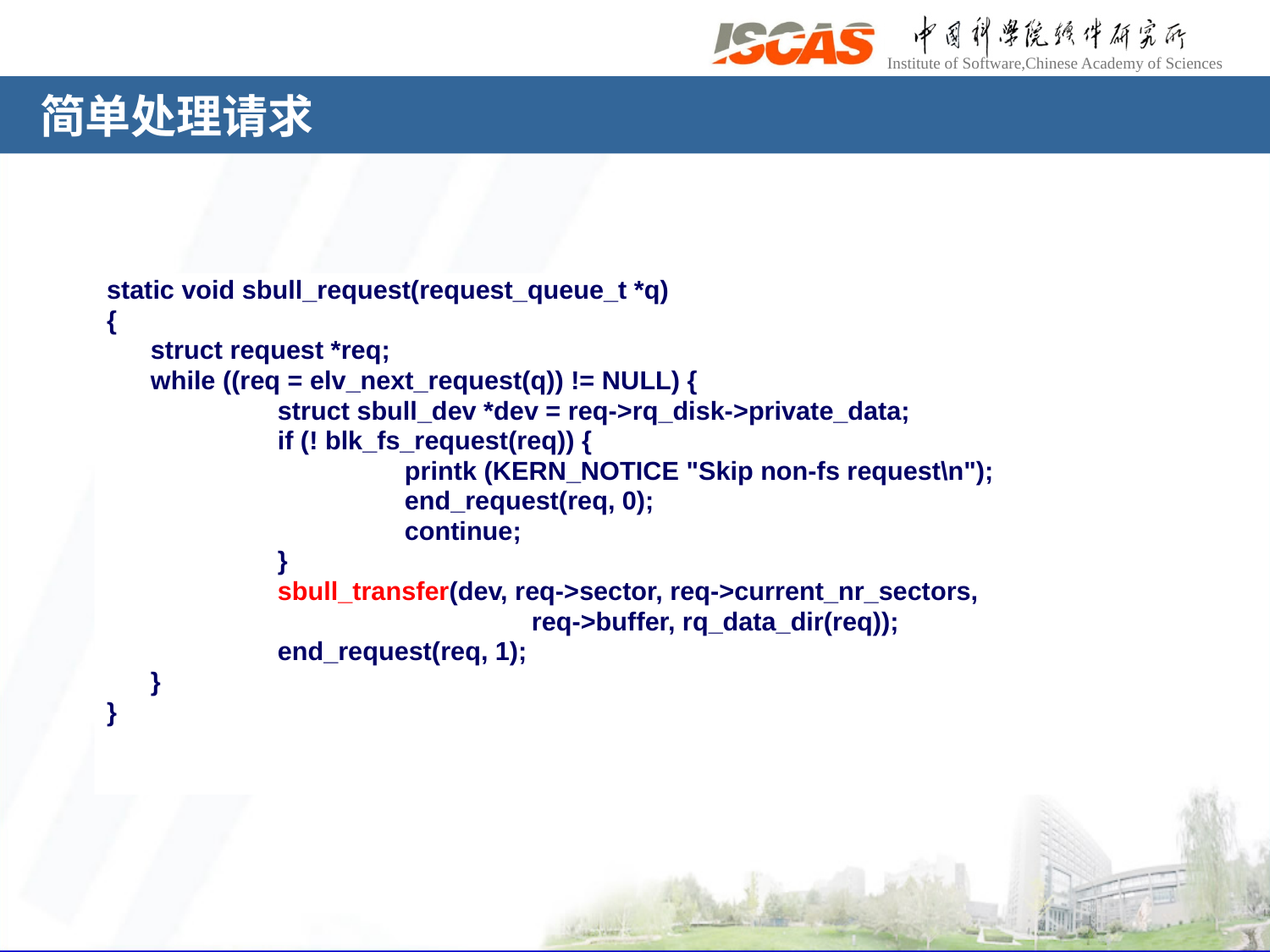

# 简单处理请求
static void sbull_request(request_queue_t *q)
{
	struct request *req;
	while ((req = elv_next_request(q)) != NULL) {
		struct sbull_dev *dev = req->rq_disk->private_data;
		if (! blk_fs_request(req)) {
			printk (KERN_NOTICE "Skip non-fs request\n");
			end_request(req, 0);
			continue;
		}
		sbull_transfer(dev, req->sector, req->current_nr_sectors,
				req->buffer, rq_data_dir(req));
		end_request(req, 1);
	}
}